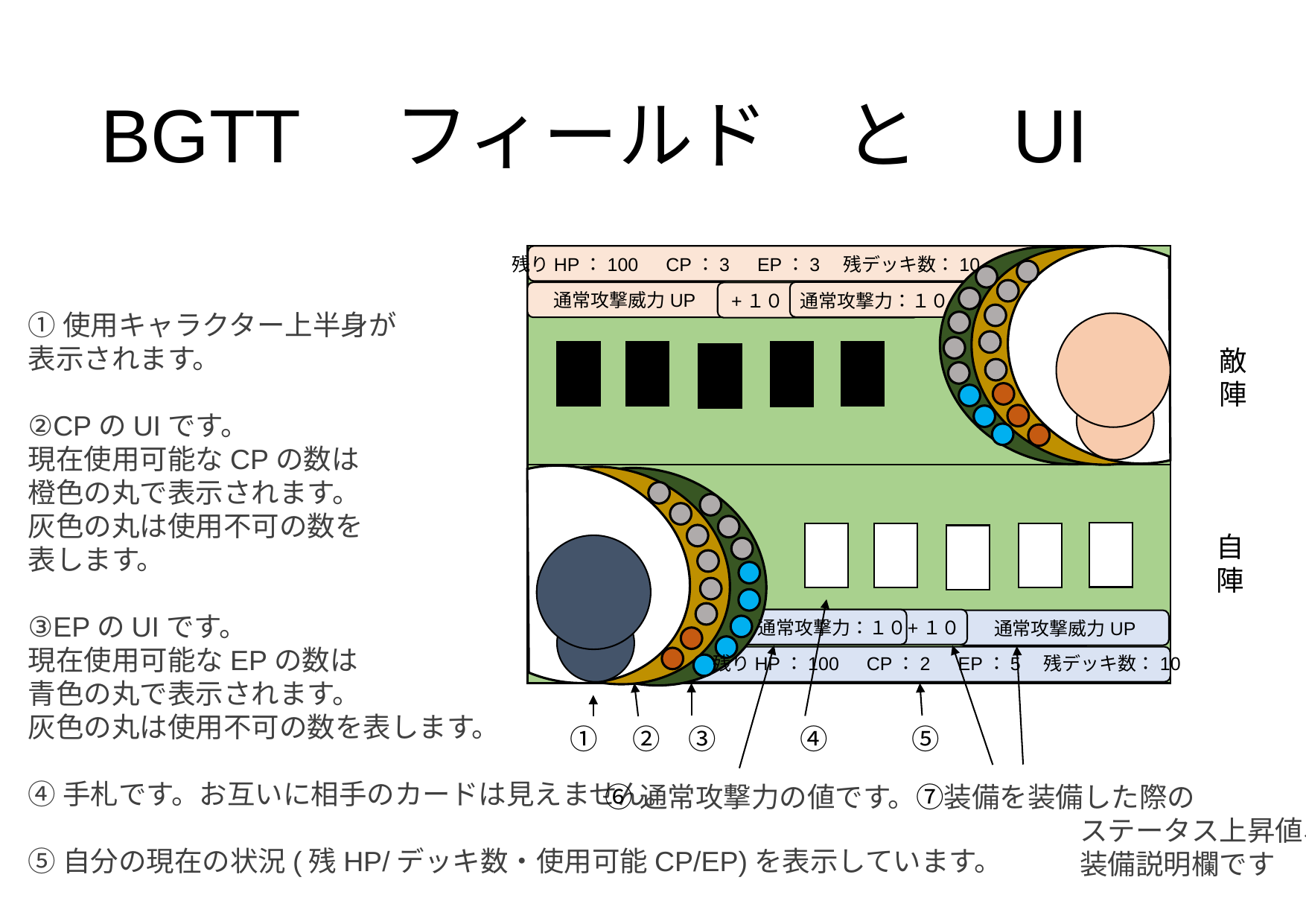

# BGTT　フィールド　と　UI

残りHP：100　CP：3　EP：3　残デッキ数：10

通常攻撃威力UP
+１０
通常攻撃力：１０

①使用キャラクター上半身が
表示されます。

②CPのUIです。
現在使用可能なCPの数は
橙色の丸で表示されます。
灰色の丸は使用不可の数を
表します。

③EPのUIです。
現在使用可能なEPの数は
青色の丸で表示されます。
灰色の丸は使用不可の数を表します。

④手札です。お互いに相手のカードは見えません。

⑤自分の現在の状況(残HP/デッキ数・使用可能CP/EP)を表示しています。

敵
陣

自
陣

通常攻撃力：１０
+１０
通常攻撃威力UP

残りHP：100　CP：2　EP：5　残デッキ数：10

①　②　③　　　④　　　⑤
⑥通常攻撃力の値です。⑦装備を装備した際の
　　　　　　　　　　　　　　　　　ステータス上昇値、
　　　　　　　　　　　　　　　　　装備説明欄です